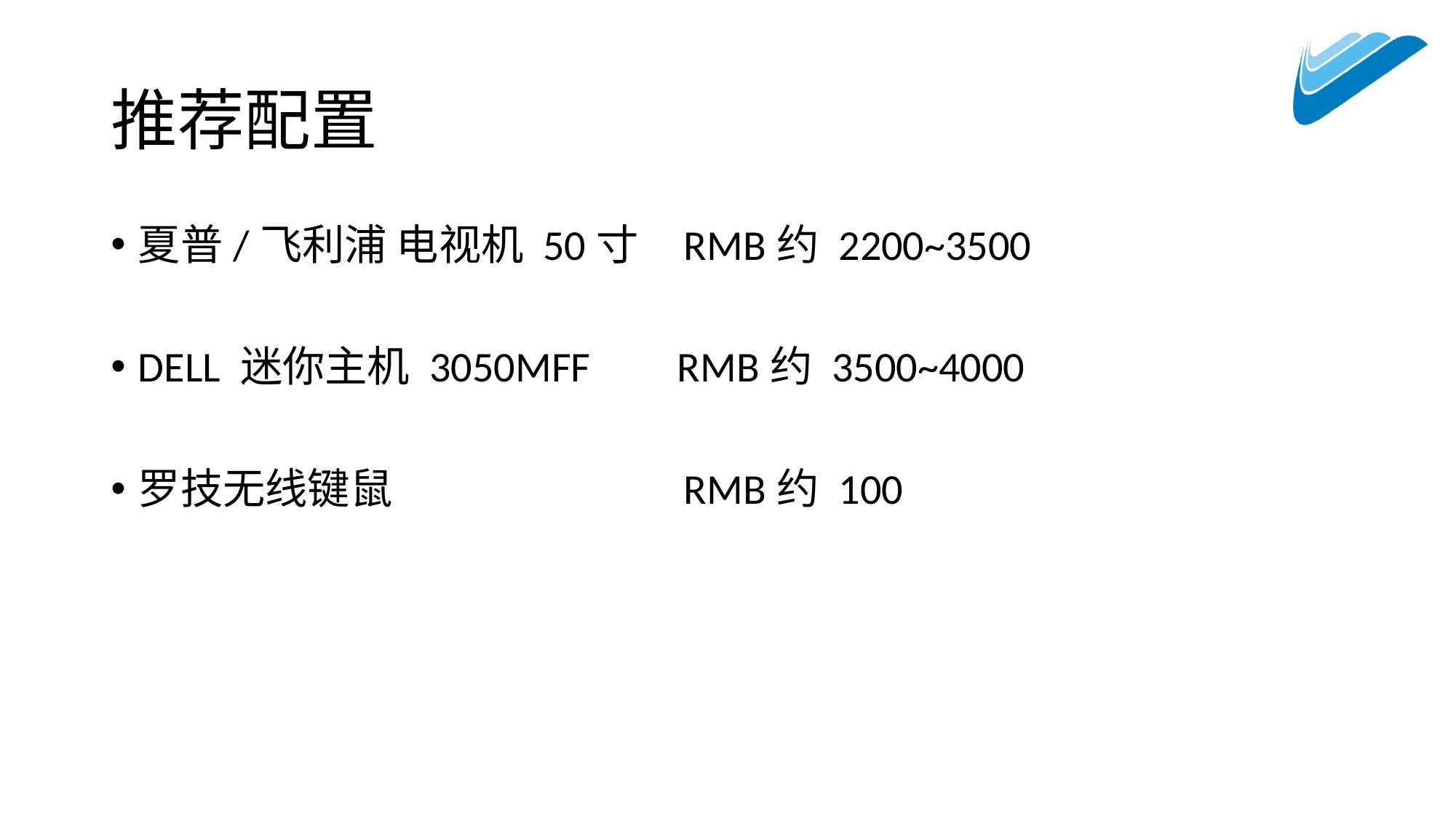

# 推荐配置
夏普/飞利浦 电视机 50寸 	RMB约 2200~3500

DELL 迷你主机 3050MFF         RMB约 3500~4000

罗技无线键鼠			RMB约 100